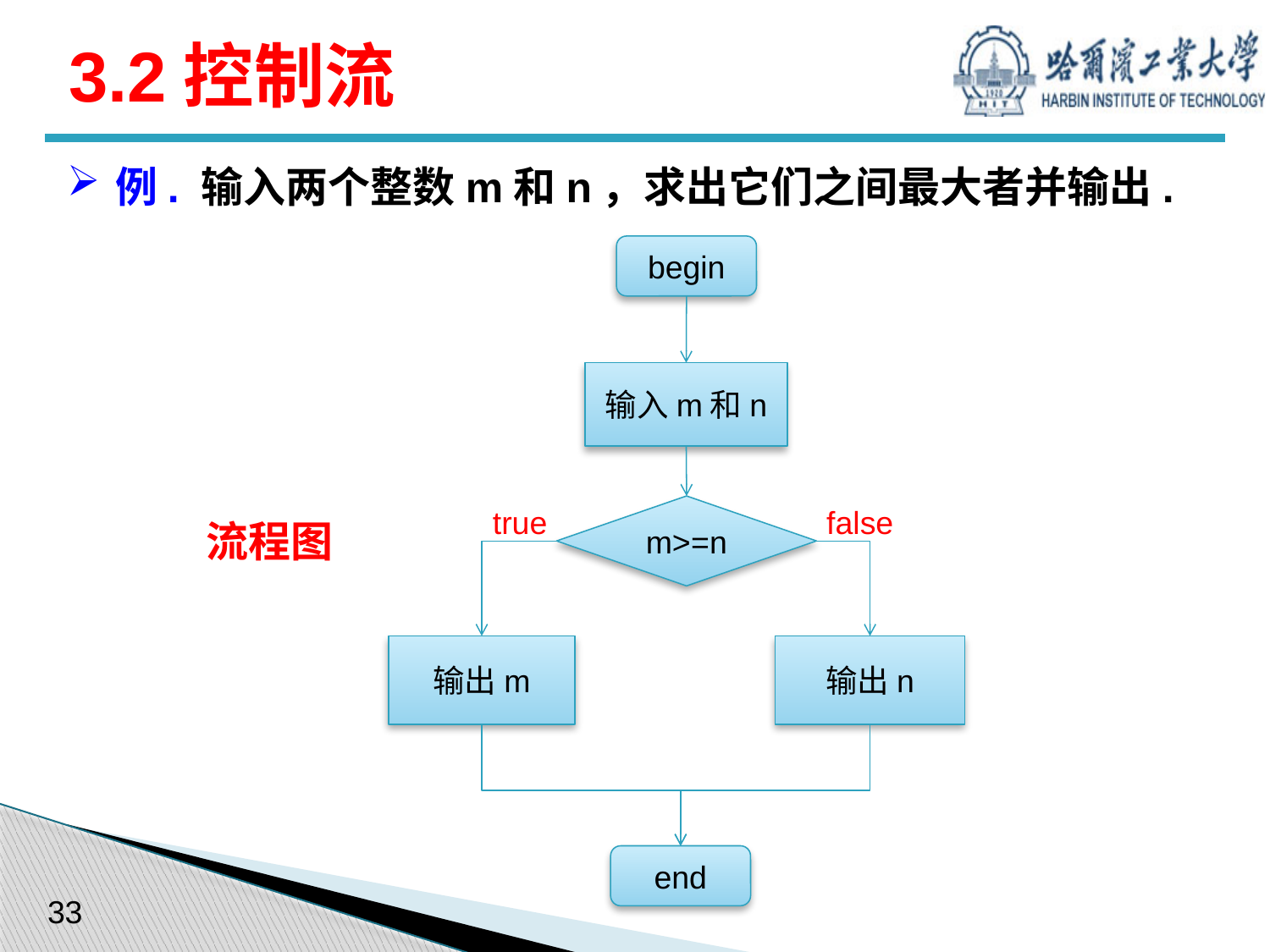

# 3.2控制流
例. 输入两个整数m和n，求出它们之间最大者并输出.
begin
输入m和n
true
m>=n
false
流程图
输出m
输出n
end